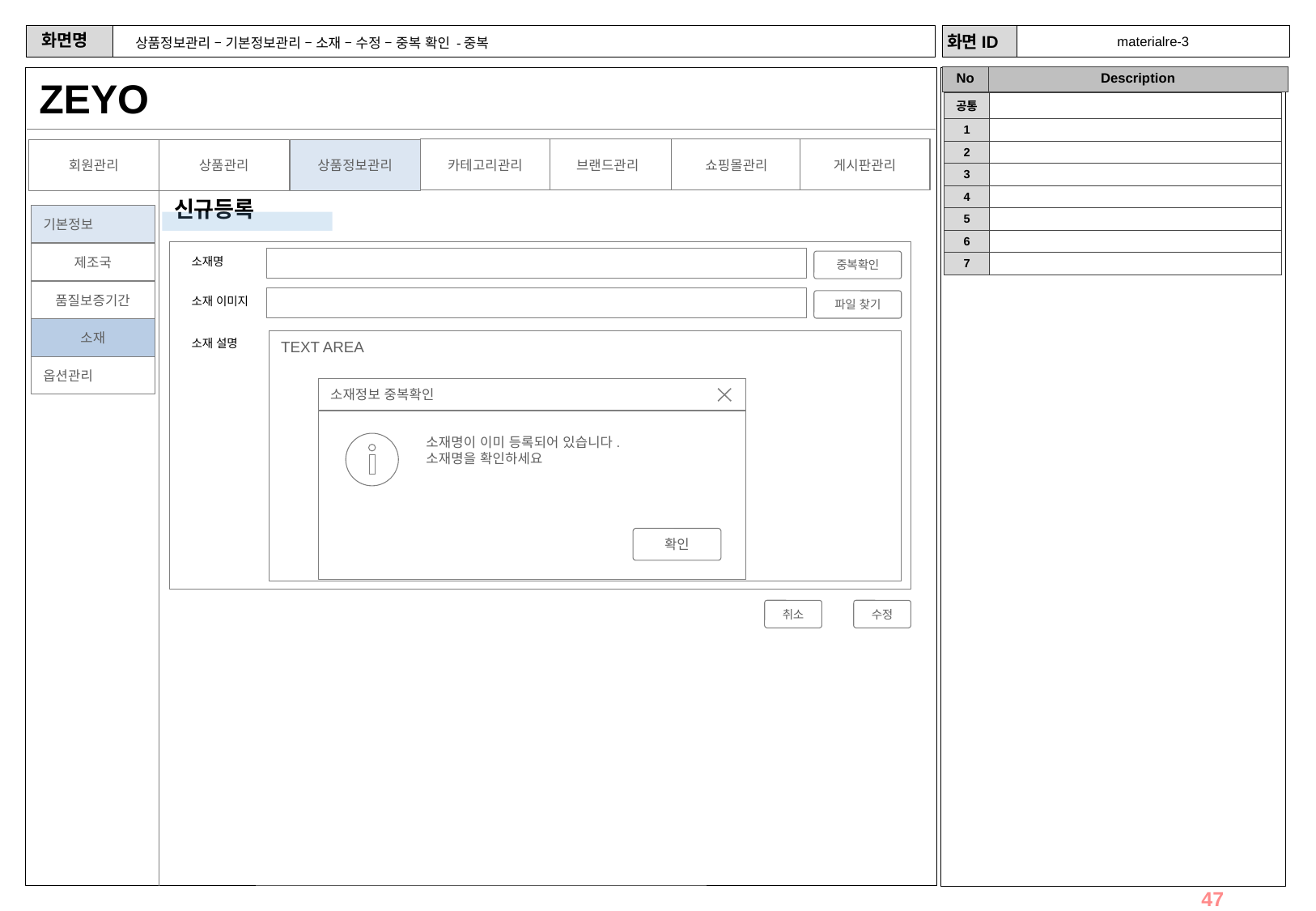

materialre-3
# 상품정보관리 – 기본정보관리 – 소재 – 수정 – 중복 확인 -중복
ZEYO
| 공통 |  |
| --- | --- |
| 1 |  |
| 2 |  |
| 3 |  |
| 4 |  |
| 5 |  |
| 6 |  |
| 7 |  |
카테고리관리
브랜드관리
쇼핑몰관리
게시판관리
회원관리
상품관리
상품정보관리
신규등록

기본정보

제조국

소재명
중복확인
품질보증기간

소재 이미지
파일 찾기
소재
소재 설명
TEXT AREA
옵션관리
소재정보 중복확인

소재명이 이미 등록되어 있습니다.
소재명을 확인하세요

Abort
Cancel
확인
취소
수정
47